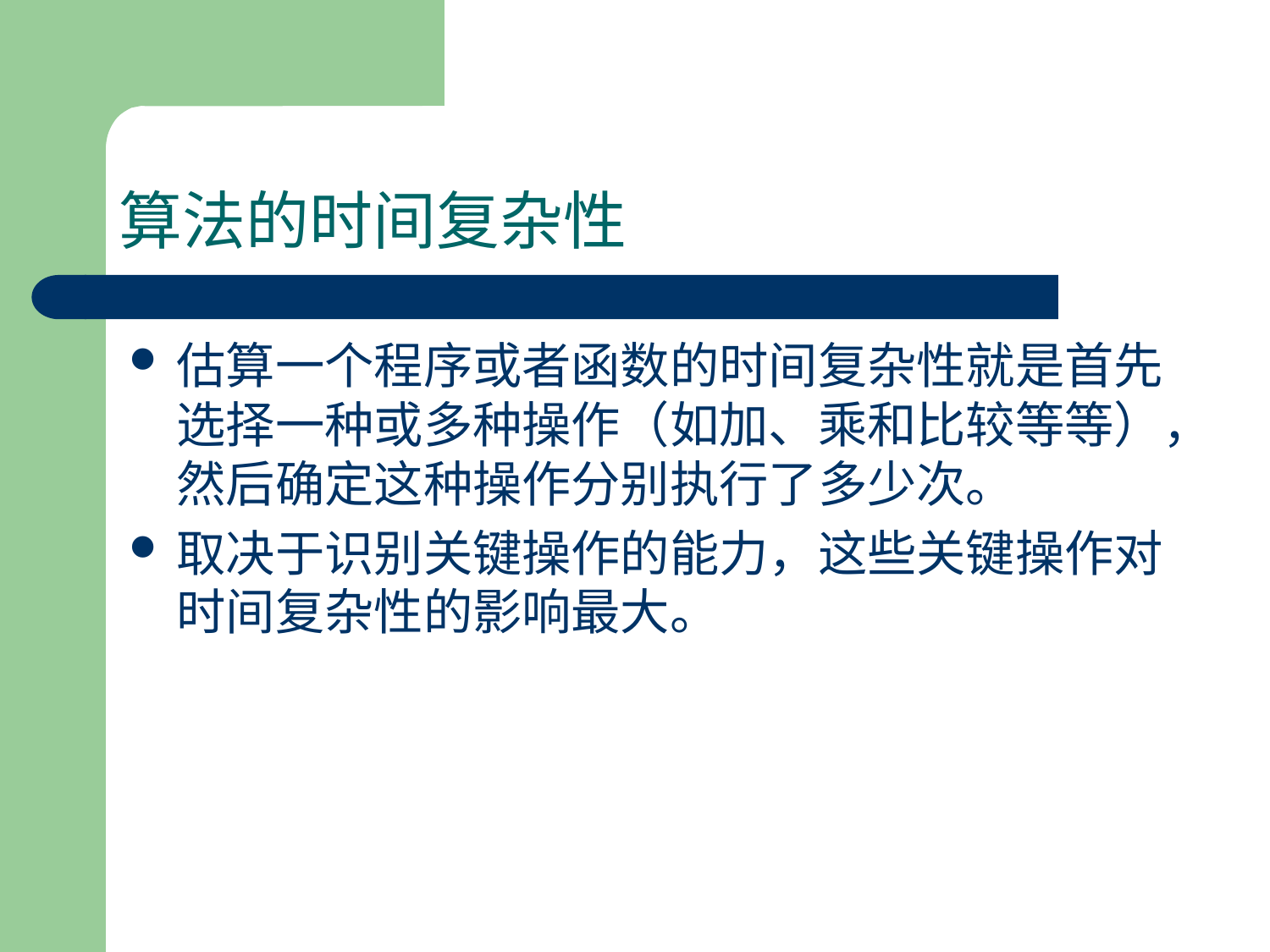

# 算法的时间复杂性
估算一个程序或者函数的时间复杂性就是首先选择一种或多种操作（如加、乘和比较等等），然后确定这种操作分别执行了多少次。
取决于识别关键操作的能力，这些关键操作对时间复杂性的影响最大。